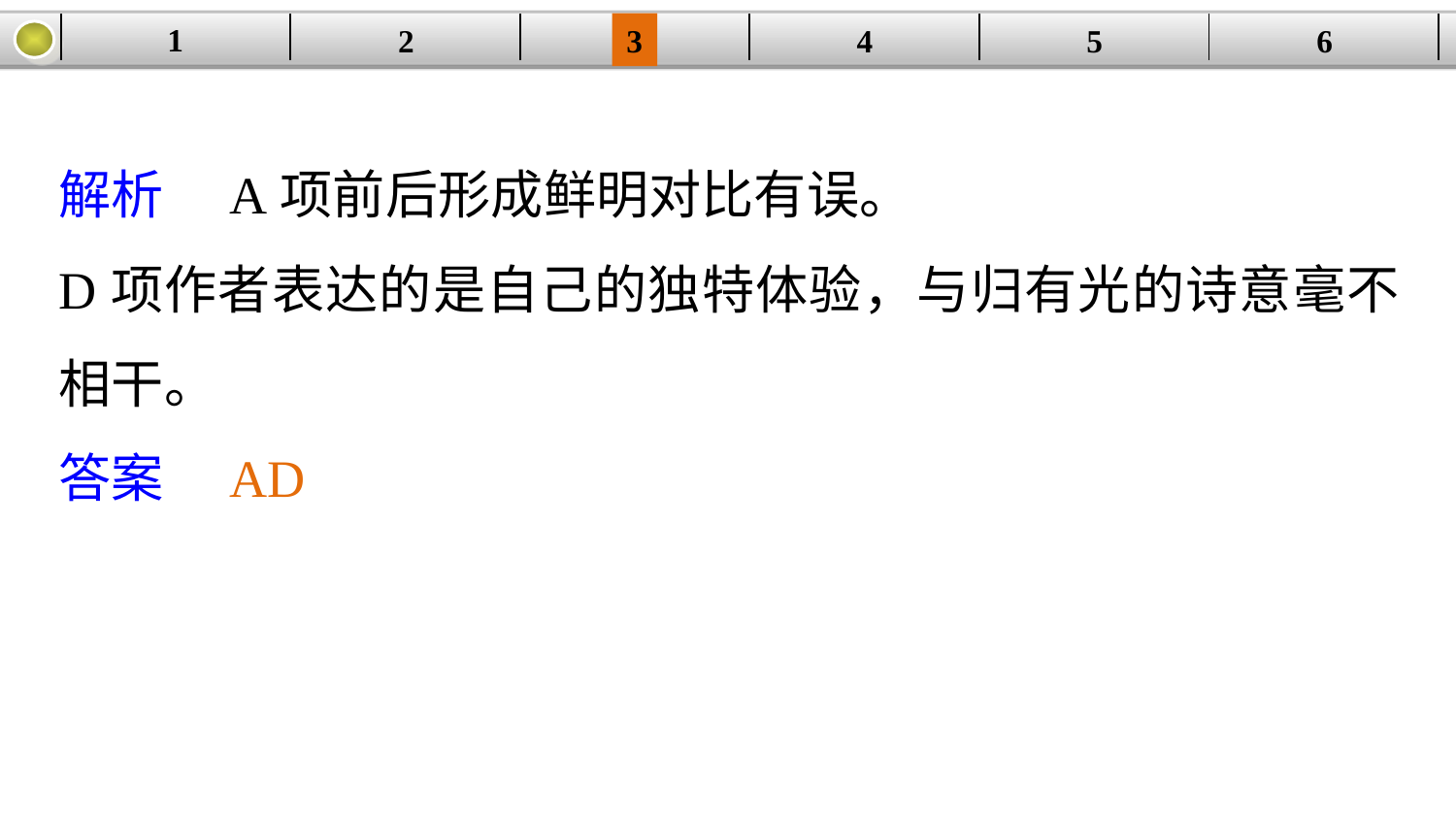

1
2
3
4
|  |  |  |  |  |  |
| --- | --- | --- | --- | --- | --- |
5
6

解析　A项前后形成鲜明对比有误。
D项作者表达的是自己的独特体验，与归有光的诗意毫不相干。
答案　AD